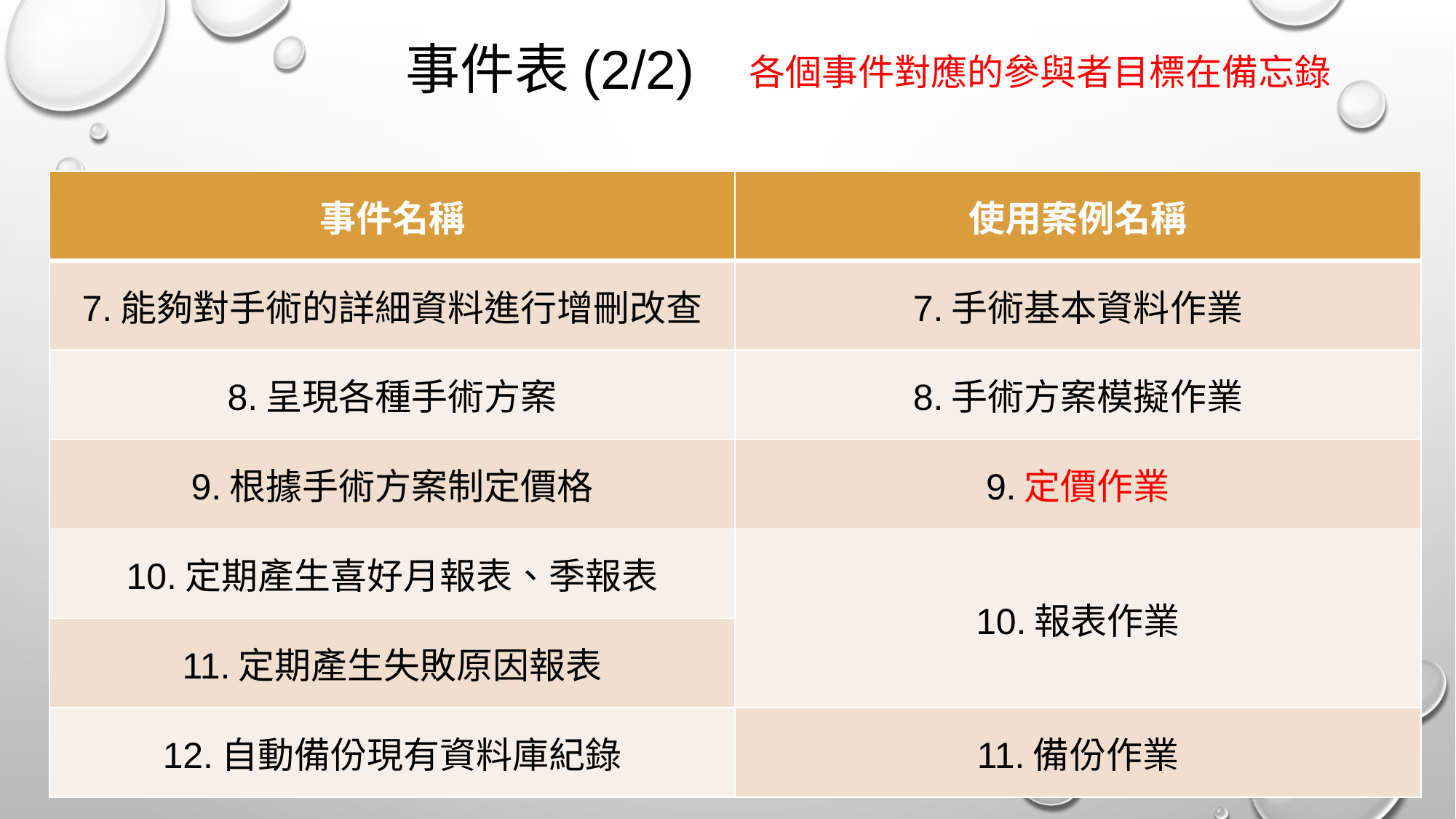

# 事件表(2/2)
各個事件對應的參與者目標在備忘錄
| 事件名稱 | 使用案例名稱 |
| --- | --- |
| 7.能夠對手術的詳細資料進行增刪改查 | 7.手術基本資料作業 |
| 8.呈現各種手術方案 | 8.手術方案模擬作業 |
| 9.根據手術方案制定價格 | 9.定價作業 |
| 10.定期產生喜好月報表、季報表 | 10.報表作業 |
| 11.定期產生失敗原因報表 |  |
| 12.自動備份現有資料庫紀錄 | 11.備份作業 |